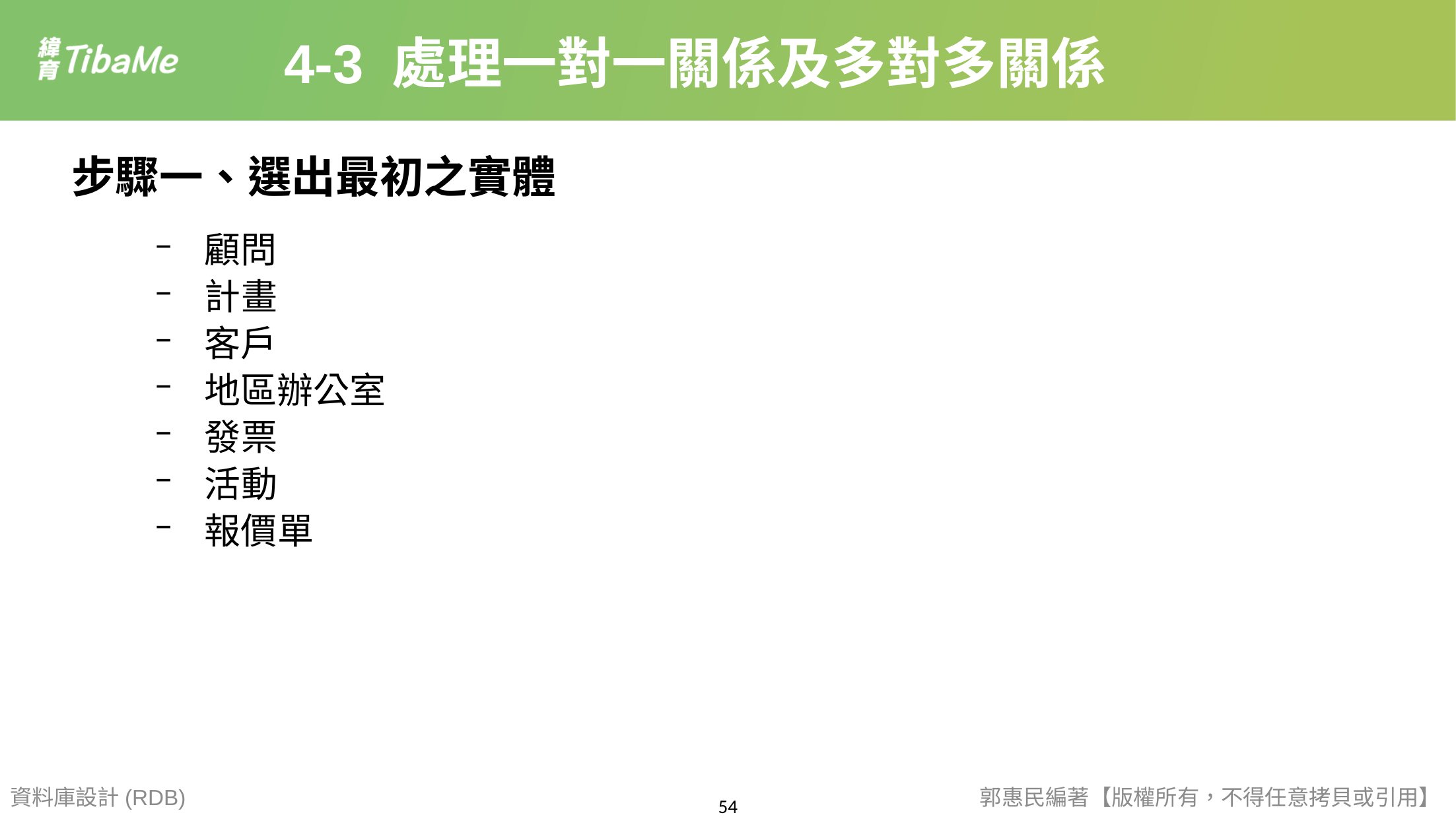

4-3 處理一對一關係及多對多關係
步驟一、選出最初之實體
顧問
計畫
客戶
地區辦公室
發票
活動
報價單
資料庫設計(RDB)
郭惠民編著【版權所有，不得任意拷貝或引用】